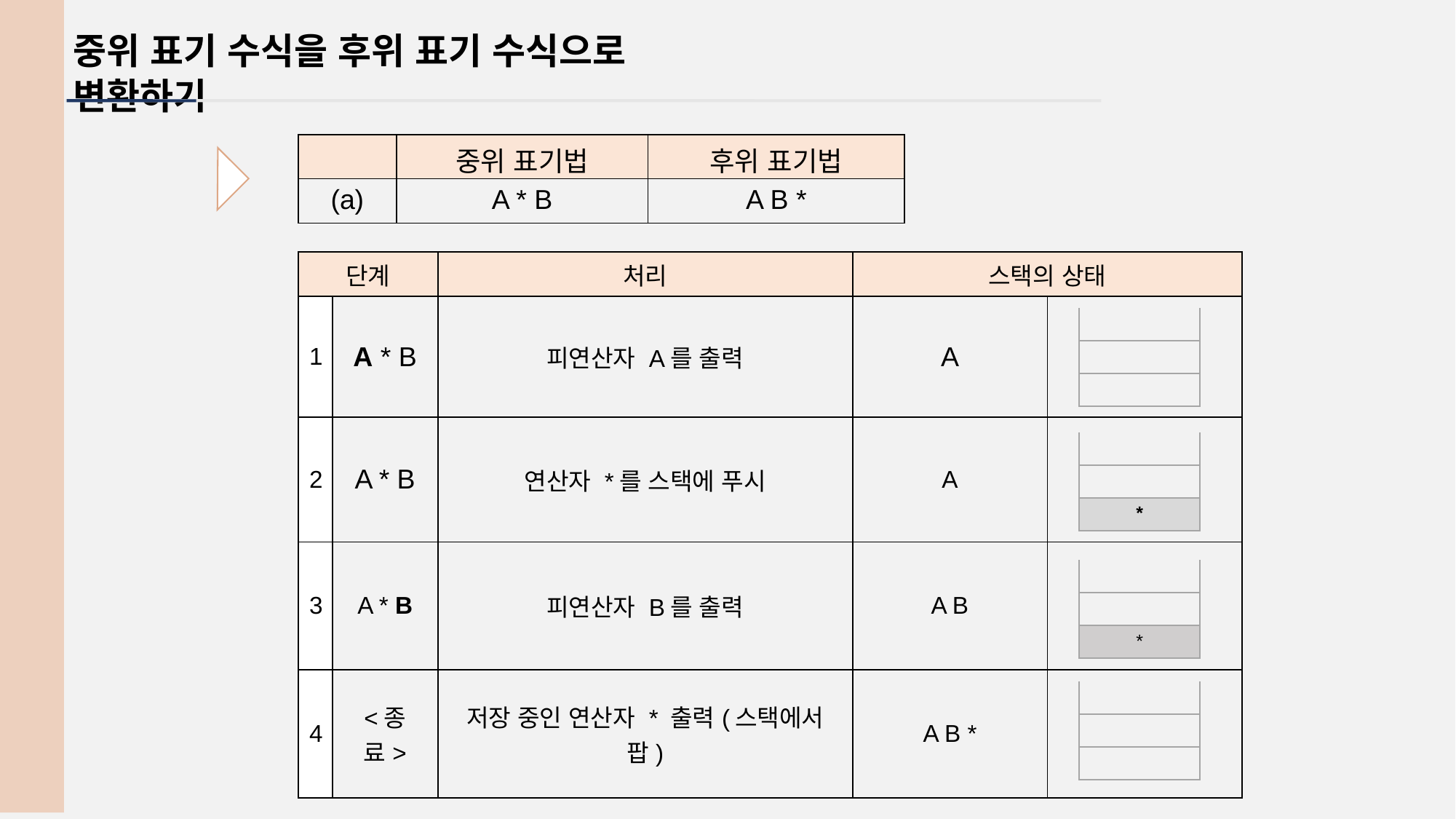

중위 표기 수식을 후위 표기 수식으로 변환하기

|  | 중위 표기법 | 후위 표기법 |
| --- | --- | --- |
| (a) | A \* B | A B \* |

| 단계 |  | 처리 | 스택의 상태 |  |
| --- | --- | --- | --- | --- |
| 1 | A \* B | 피연산자 A를 출력 | A |  |
| 2 | A \* B | 연산자 \*를 스택에 푸시 | A |  |
| 3 | A \* B | 피연산자 B를 출력 | A B |  |
| 4 | <종료> | 저장 중인 연산자 \* 출력(스택에서 팝) | A B \* |  |
|  |
| --- |
|  |
|  |
|  |
| --- |
|  |
| \* |
|  |
| --- |
|  |
| \* |
|  |
| --- |
|  |
|  |